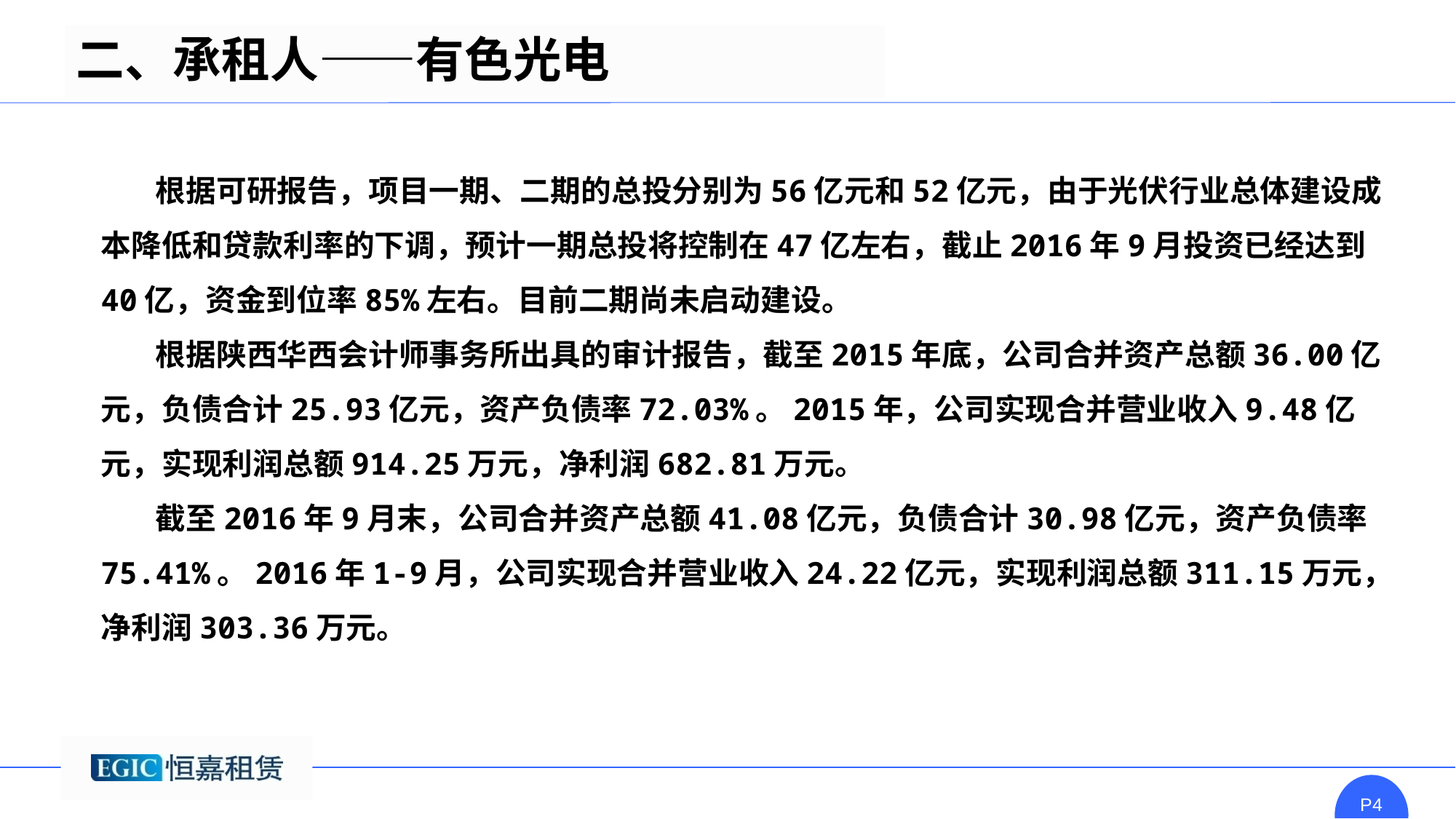

二、承租人——有色光电
根据可研报告，项目一期、二期的总投分别为56亿元和52亿元，由于光伏行业总体建设成本降低和贷款利率的下调，预计一期总投将控制在47亿左右，截止2016年9月投资已经达到40亿，资金到位率85%左右。目前二期尚未启动建设。
根据陕西华西会计师事务所出具的审计报告，截至2015年底，公司合并资产总额36.00亿元，负债合计25.93亿元，资产负债率72.03%。2015年，公司实现合并营业收入9.48亿元，实现利润总额914.25万元，净利润682.81万元。
截至2016年9月末，公司合并资产总额41.08亿元，负债合计30.98亿元，资产负债率75.41%。2016年1-9月，公司实现合并营业收入24.22亿元，实现利润总额311.15万元，净利润303.36万元。